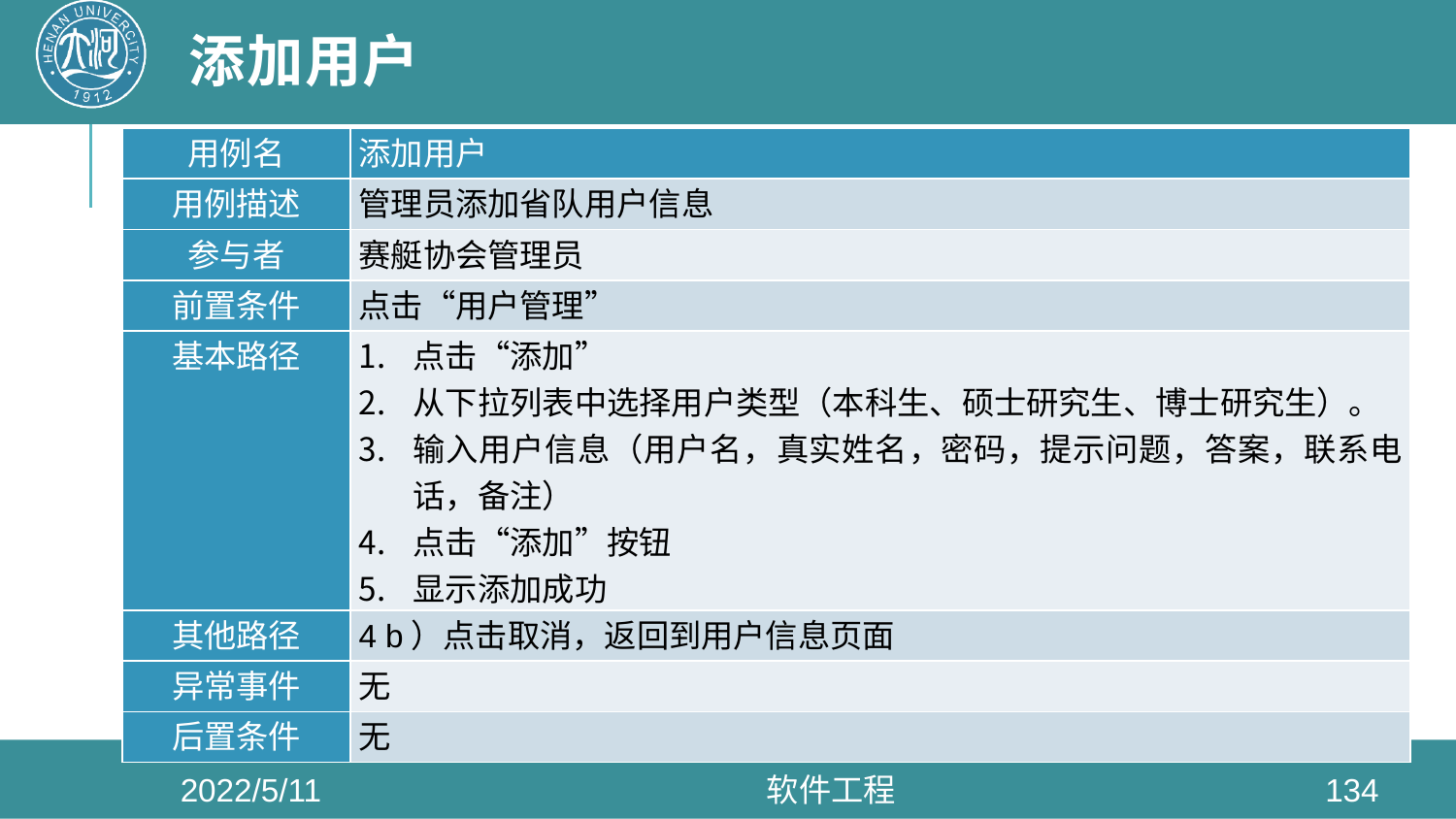

# 添加用户
| 用例名 | 添加用户 |
| --- | --- |
| 用例描述 | 管理员添加省队用户信息 |
| 参与者 | 赛艇协会管理员 |
| 前置条件 | 点击“用户管理” |
| 基本路径 | 点击“添加” 从下拉列表中选择用户类型（本科生、硕士研究生、博士研究生）。 输入用户信息（用户名，真实姓名，密码，提示问题，答案，联系电话，备注） 点击“添加”按钮 显示添加成功 |
| 其他路径 | 4 b）点击取消，返回到用户信息页面 |
| 异常事件 | 无 |
| 后置条件 | 无 |
2022/5/11
软件工程
134